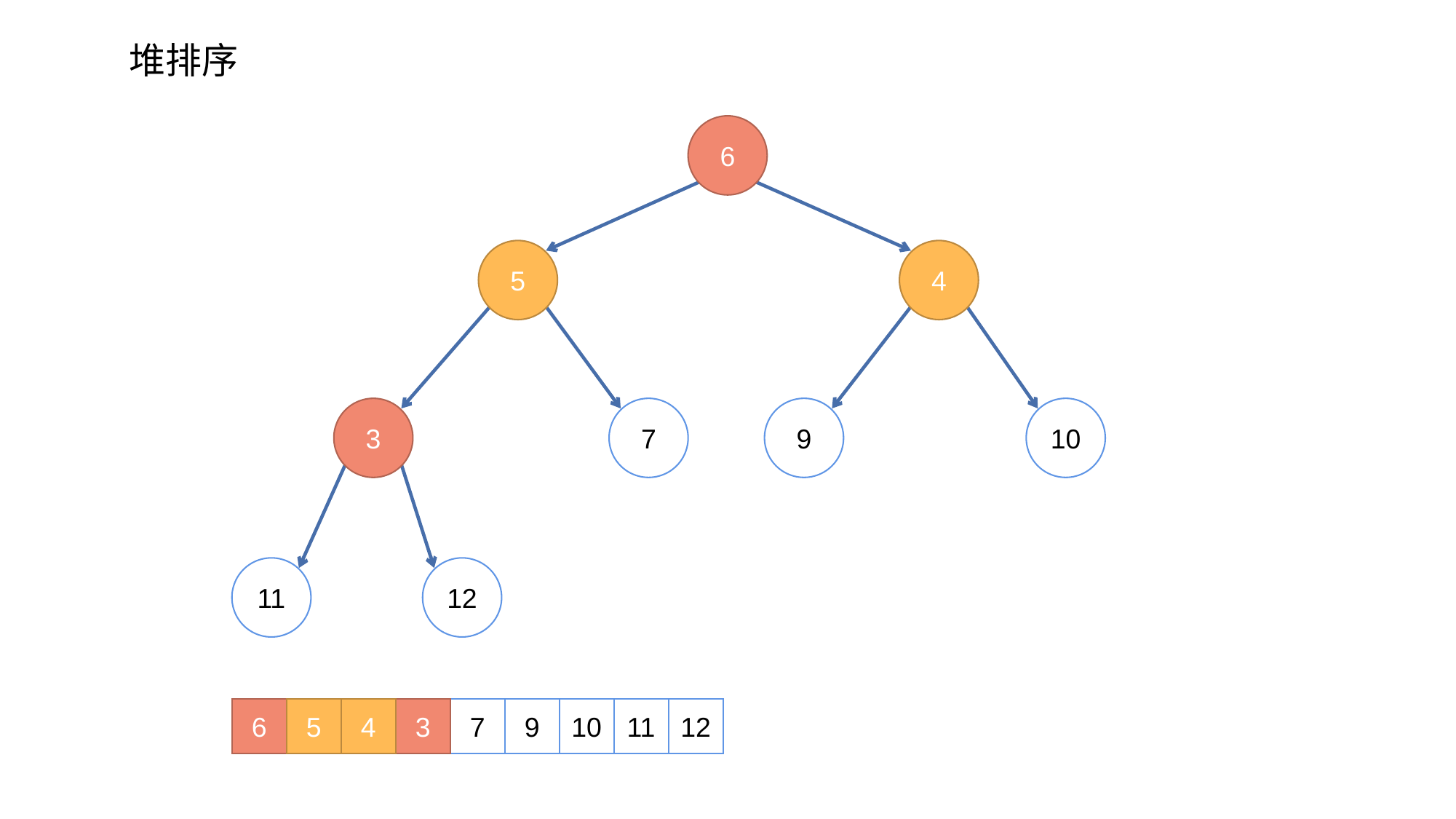

堆排序
6
5
4
3
7
9
10
11
12
6
5
4
3
7
9
10
11
12